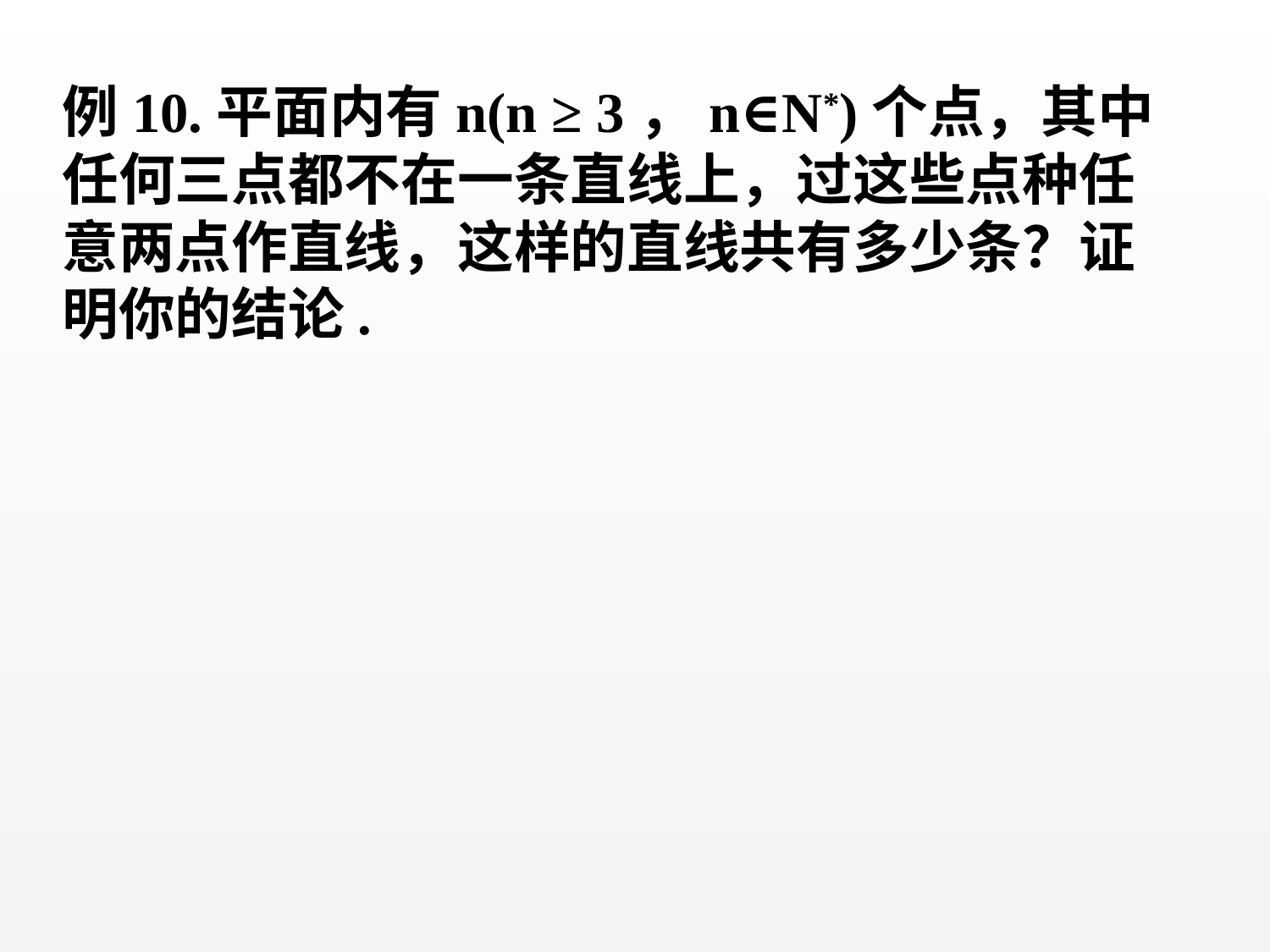

例10.平面内有n(n ≥ 3，n∈N*)个点，其中任何三点都不在一条直线上，过这些点种任意两点作直线，这样的直线共有多少条？证明你的结论.